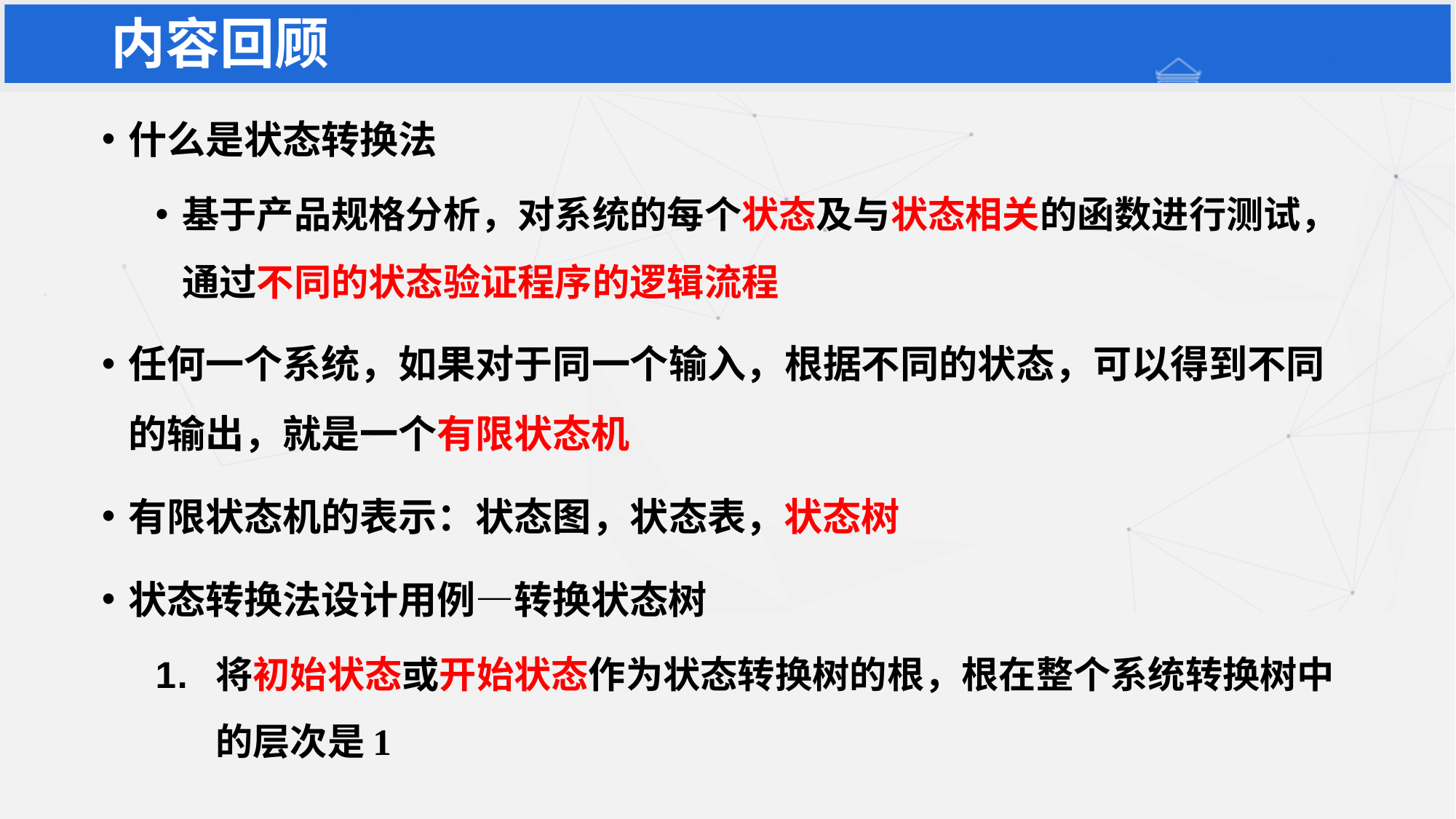

# 内容回顾
什么是状态转换法
基于产品规格分析，对系统的每个状态及与状态相关的函数进行测试，通过不同的状态验证程序的逻辑流程
任何一个系统，如果对于同一个输入，根据不同的状态，可以得到不同的输出，就是一个有限状态机
有限状态机的表示：状态图，状态表，状态树
状态转换法设计用例—转换状态树
将初始状态或开始状态作为状态转换树的根，根在整个系统转换树中的层次是1